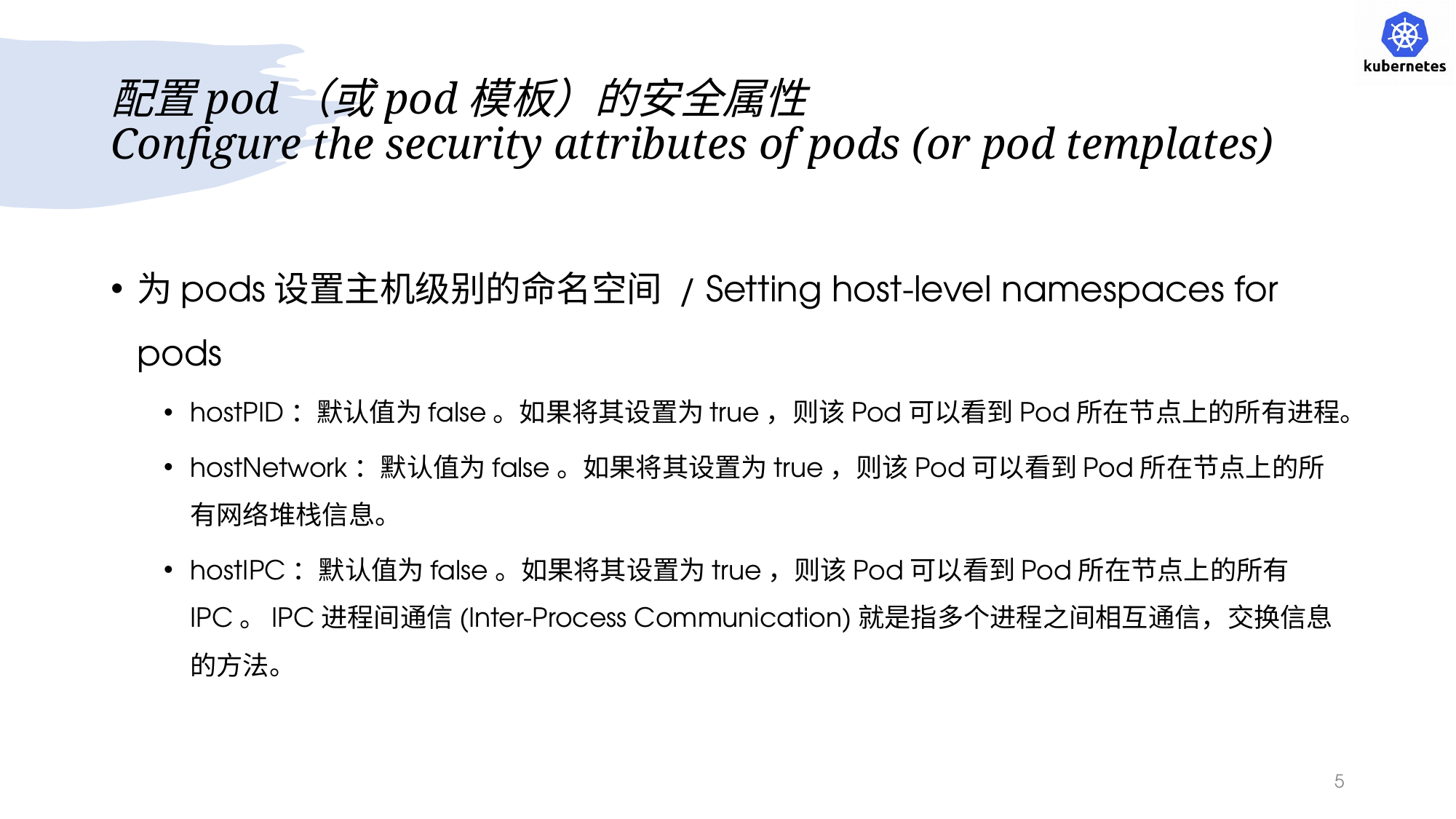

# 配置pod（或pod模板）的安全属性 Configure the security attributes of pods (or pod templates)
为pods设置主机级别的命名空间 / Setting host-level namespaces for pods
hostPID：默认值为false。如果将其设置为true，则该Pod可以看到Pod所在节点上的所有进程。
hostNetwork：默认值为false。如果将其设置为true，则该Pod可以看到Pod所在节点上的所有网络堆栈信息。
hostIPC：默认值为false。如果将其设置为true，则该Pod可以看到Pod所在节点上的所有IPC。IPC进程间通信(Inter-Process Communication)就是指多个进程之间相互通信，交换信息的方法。

5